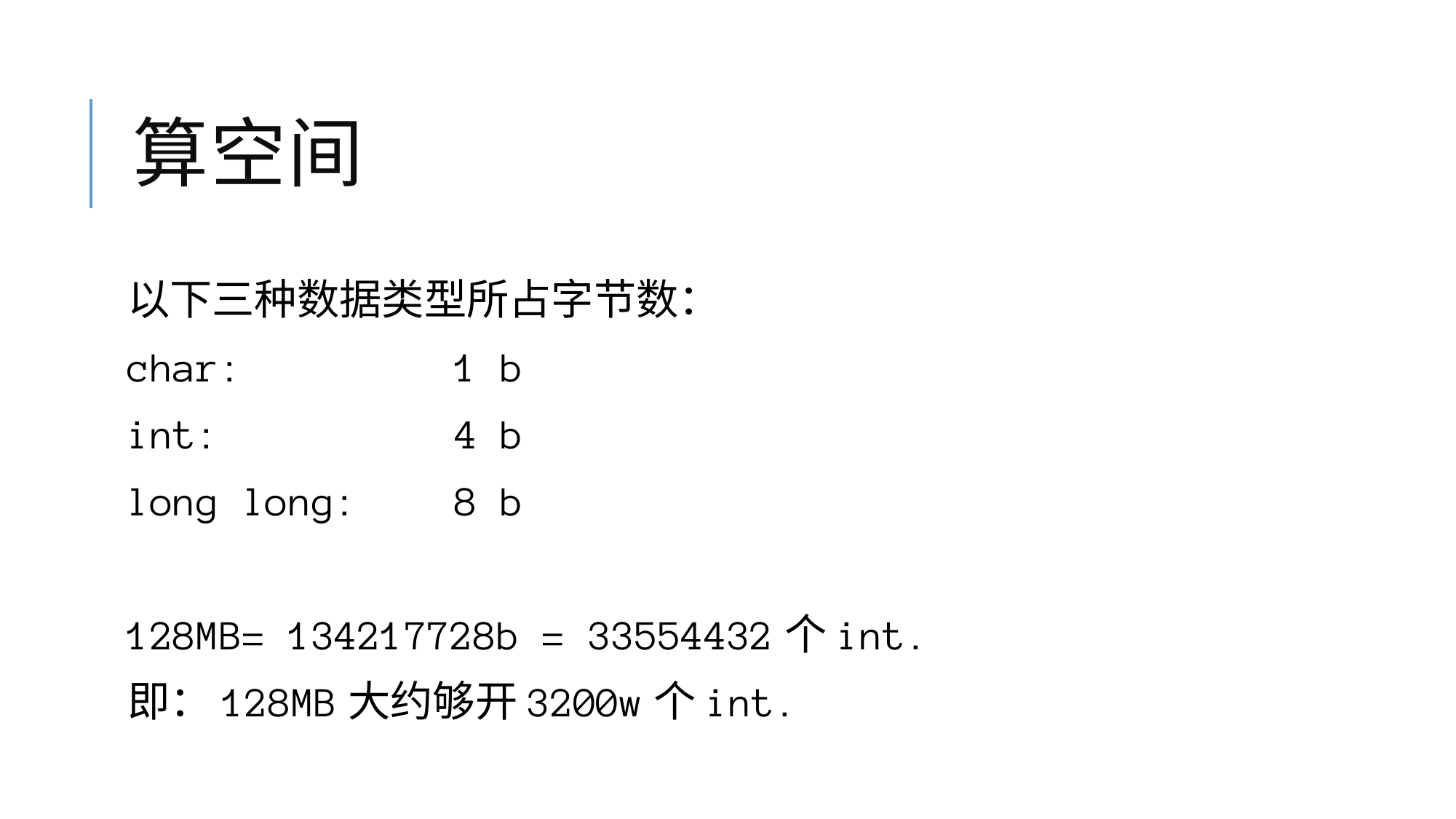

# 算空间
以下三种数据类型所占字节数：
char:		1 b
int:			4 b
long long:	8 b

128MB= 134217728b = 33554432个int.
即：128MB大约够开3200w个int.